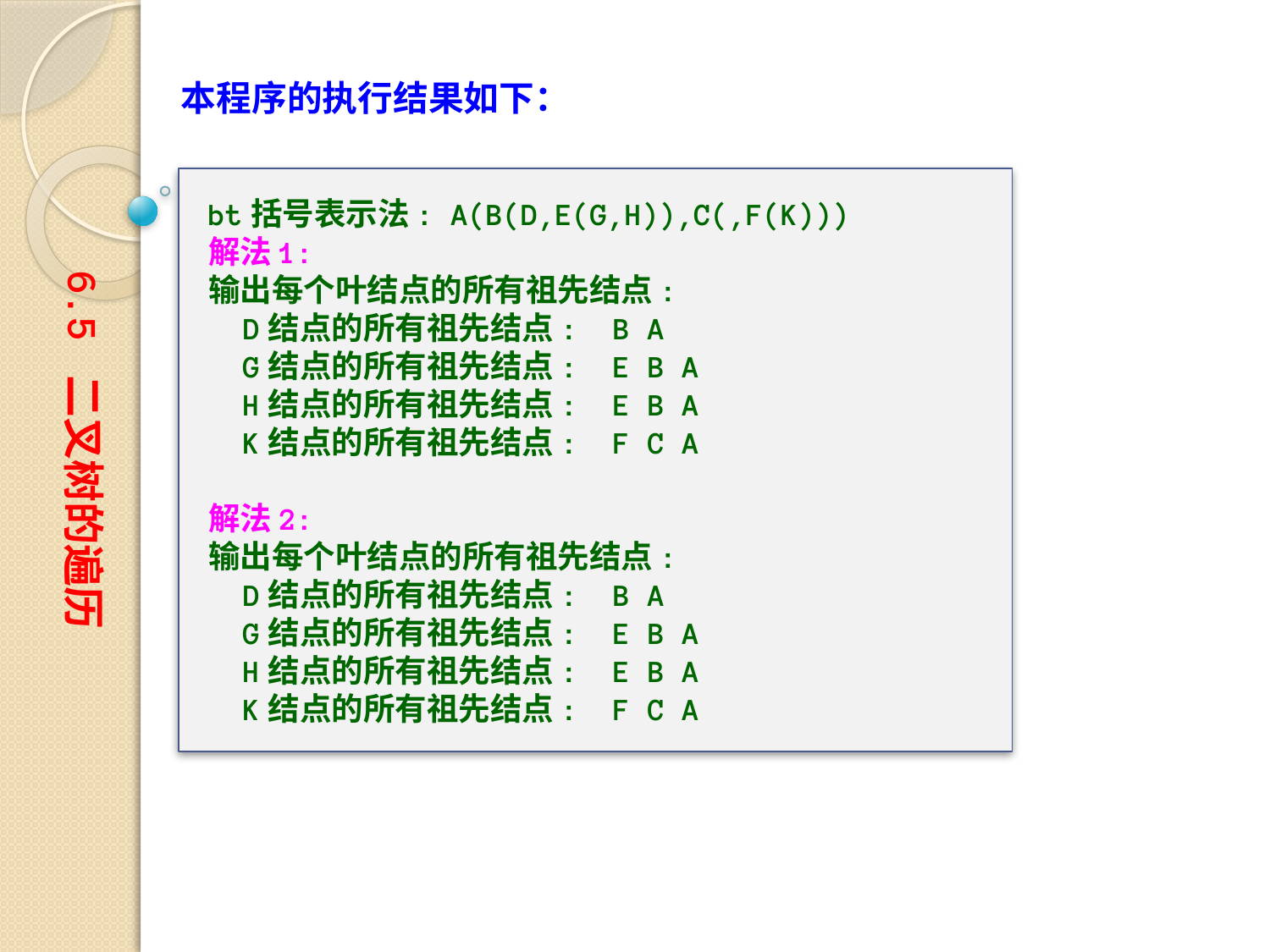

本程序的执行结果如下：
bt括号表示法: A(B(D,E(G,H)),C(,F(K)))
解法1:
输出每个叶结点的所有祖先结点:
  D结点的所有祖先结点:  B A
  G结点的所有祖先结点:  E B A
  H结点的所有祖先结点:  E B A
  K结点的所有祖先结点:  F C A
解法2:
输出每个叶结点的所有祖先结点:
  D结点的所有祖先结点:  B A
  G结点的所有祖先结点:  E B A
  H结点的所有祖先结点:  E B A
  K结点的所有祖先结点:  F C A
6.5 二叉树的遍历